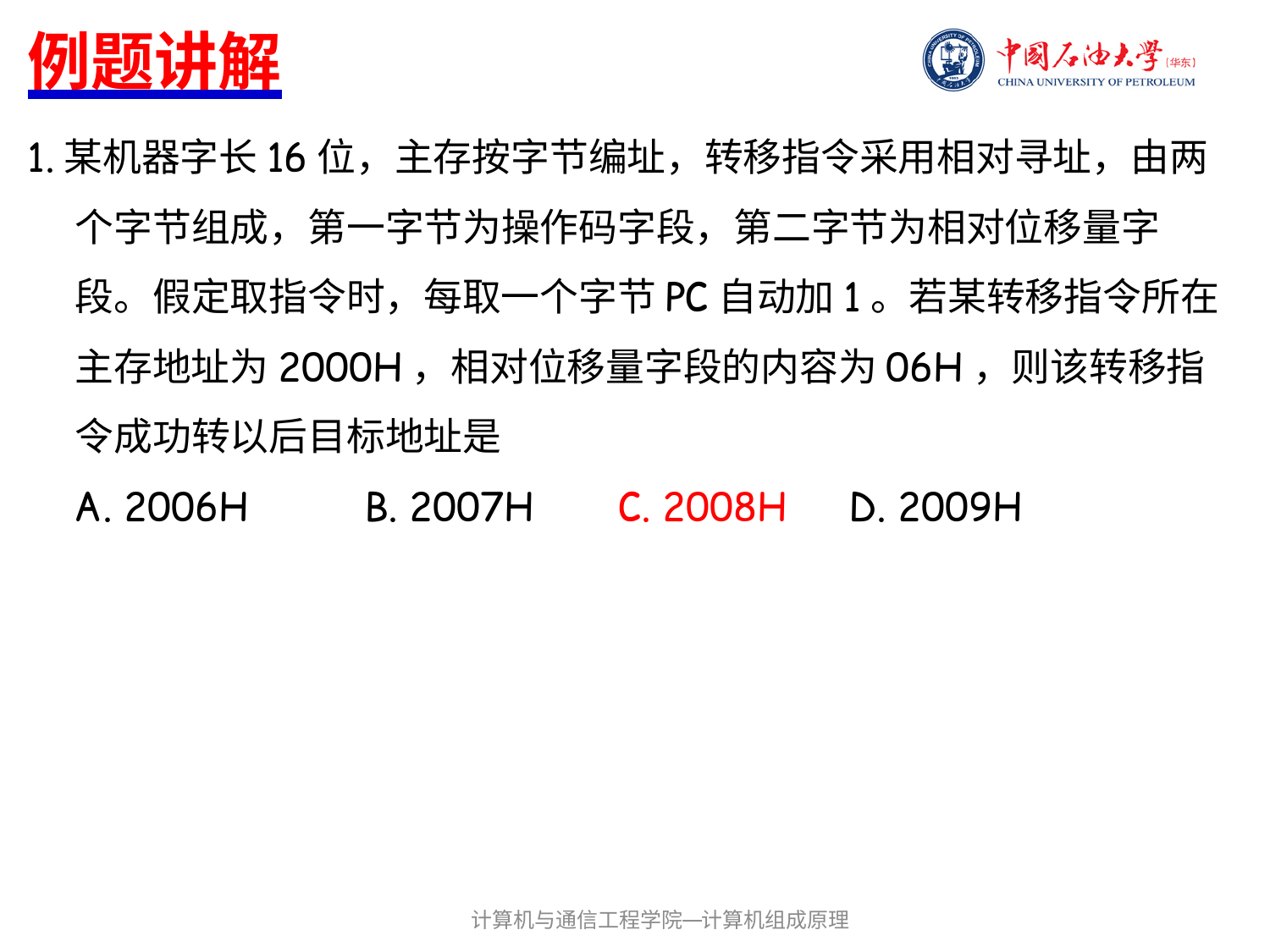

# 例题讲解
1.某机器字长16位，主存按字节编址，转移指令采用相对寻址，由两个字节组成，第一字节为操作码字段，第二字节为相对位移量字段。假定取指令时，每取一个字节PC自动加1。若某转移指令所在主存地址为2000H，相对位移量字段的内容为06H，则该转移指令成功转以后目标地址是
    A. 2006H	   B. 2007H	   C. 2008H	 D. 2009H
计算机与通信工程学院—计算机组成原理
41